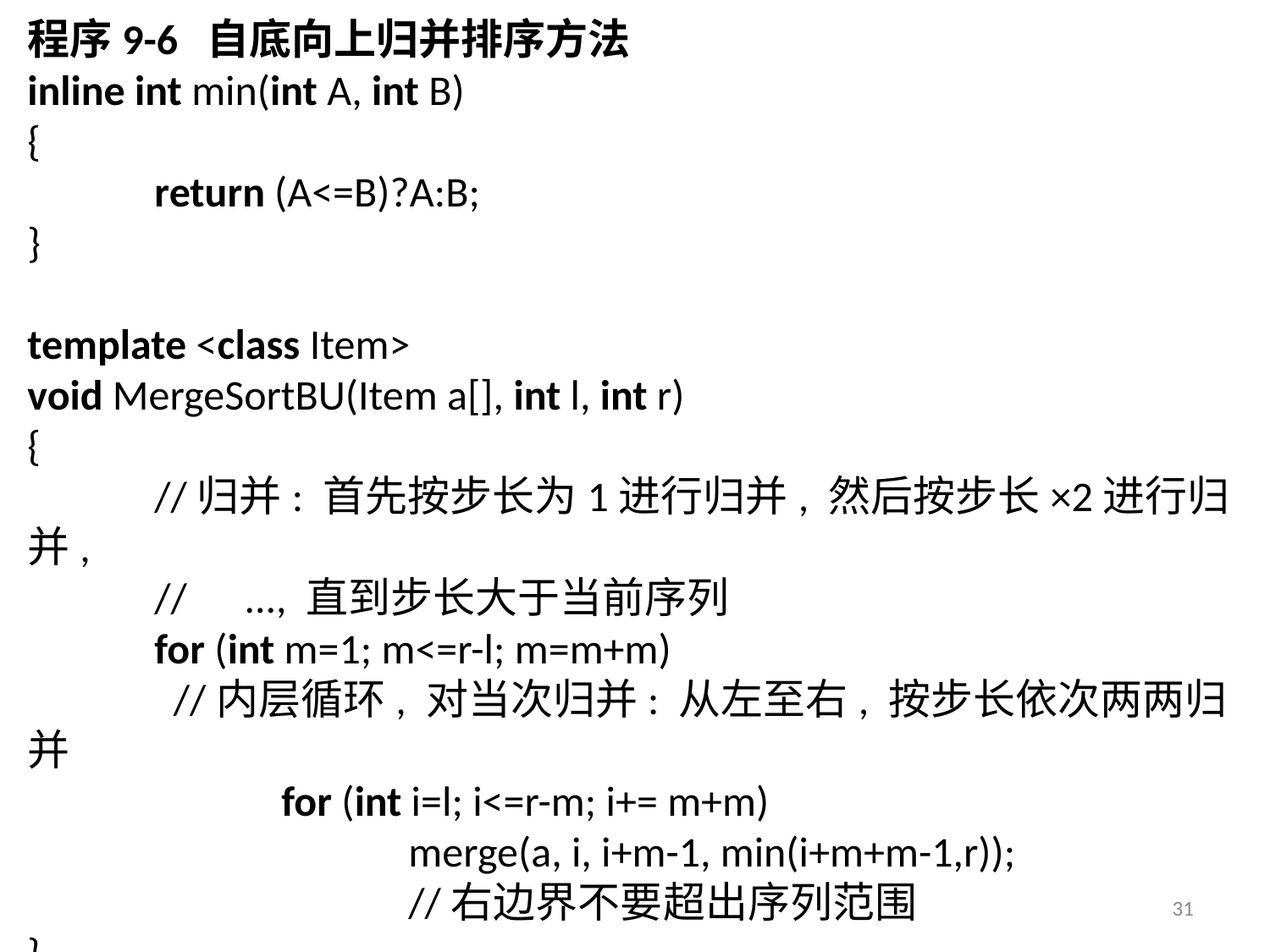

程序9-6  自底向上归并排序方法
inline int min(int A, int B)
{
	return (A<=B)?A:B;
}

template <class Item>
void MergeSortBU(Item a[], int l, int r)
{
	//归并: 首先按步长为1进行归并, 然后按步长×2进行归并,
	//      ..., 直到步长大于当前序列
	for (int m=1; m<=r-l; m=m+m)
	  //内层循环, 对当次归并: 从左至右, 按步长依次两两归并
		for (int i=l; i<=r-m; i+= m+m)
			merge(a, i, i+m-1, min(i+m+m-1,r));					//右边界不要超出序列范围
}
31